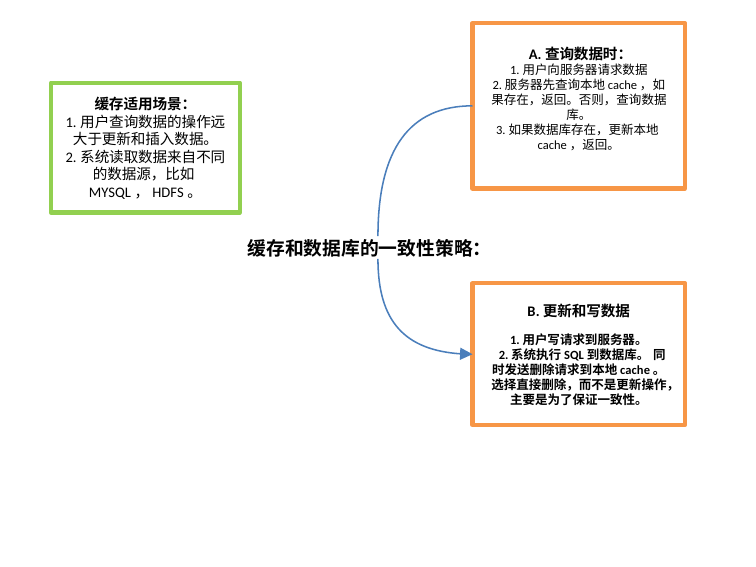

A.查询数据时：
1.用户向服务器请求数据
2.服务器先查询本地cache，如果存在，返回。否则，查询数据库。
3.如果数据库存在，更新本地cache，返回。
缓存适用场景：
1.用户查询数据的操作远大于更新和插入数据。
2.系统读取数据来自不同的数据源，比如MYSQL，HDFS。
# 缓存和数据库的一致性策略：
B.更新和写数据
1.用户写请求到服务器。
 2.系统执行SQL到数据库。 同时发送删除请求到本地cache。选择直接删除，而不是更新操作，主要是为了保证一致性。